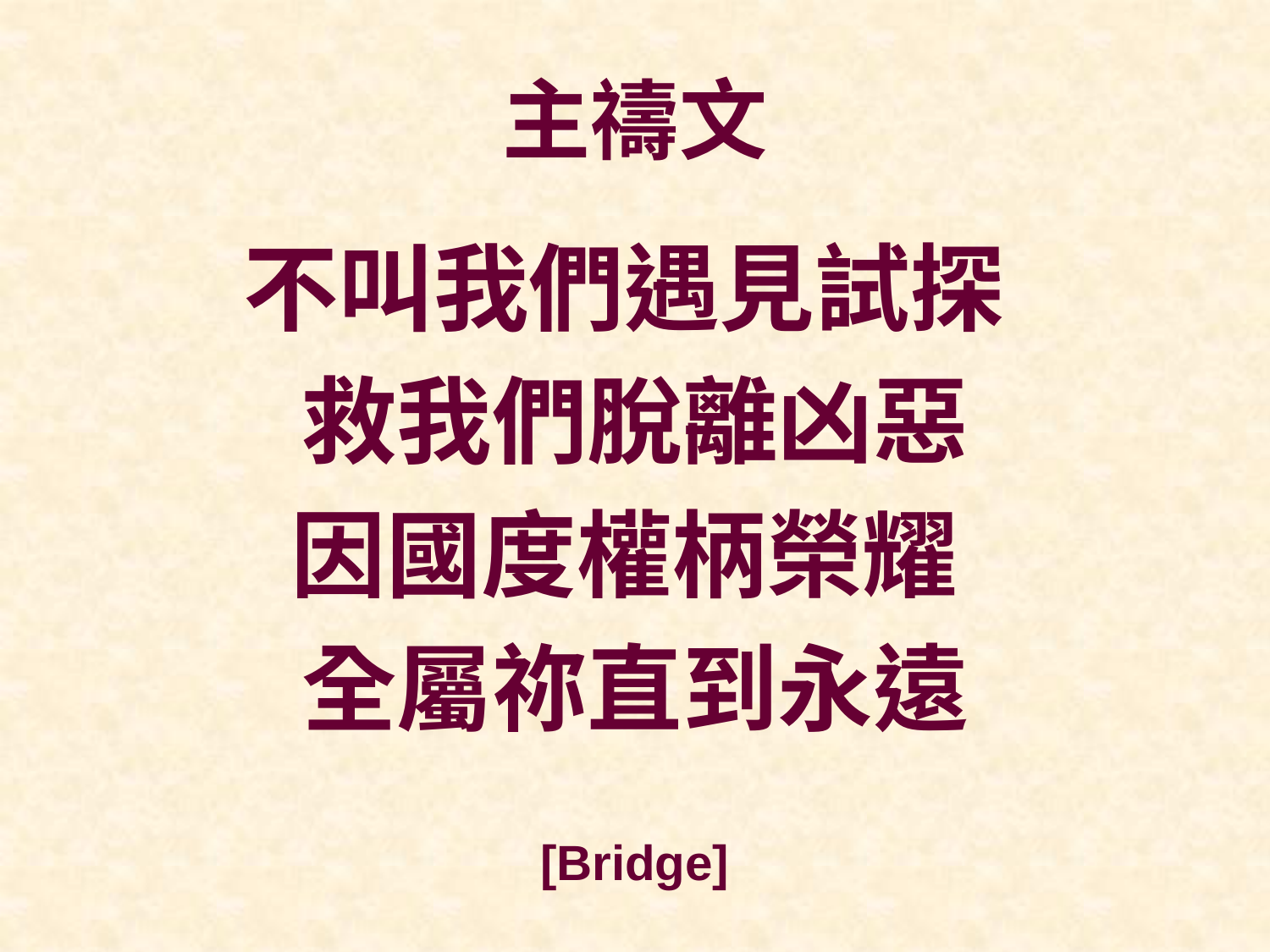

# 主禱文
不叫我們遇見試探
救我們脫離凶惡
因國度權柄榮耀
全屬祢直到永遠

[Bridge]